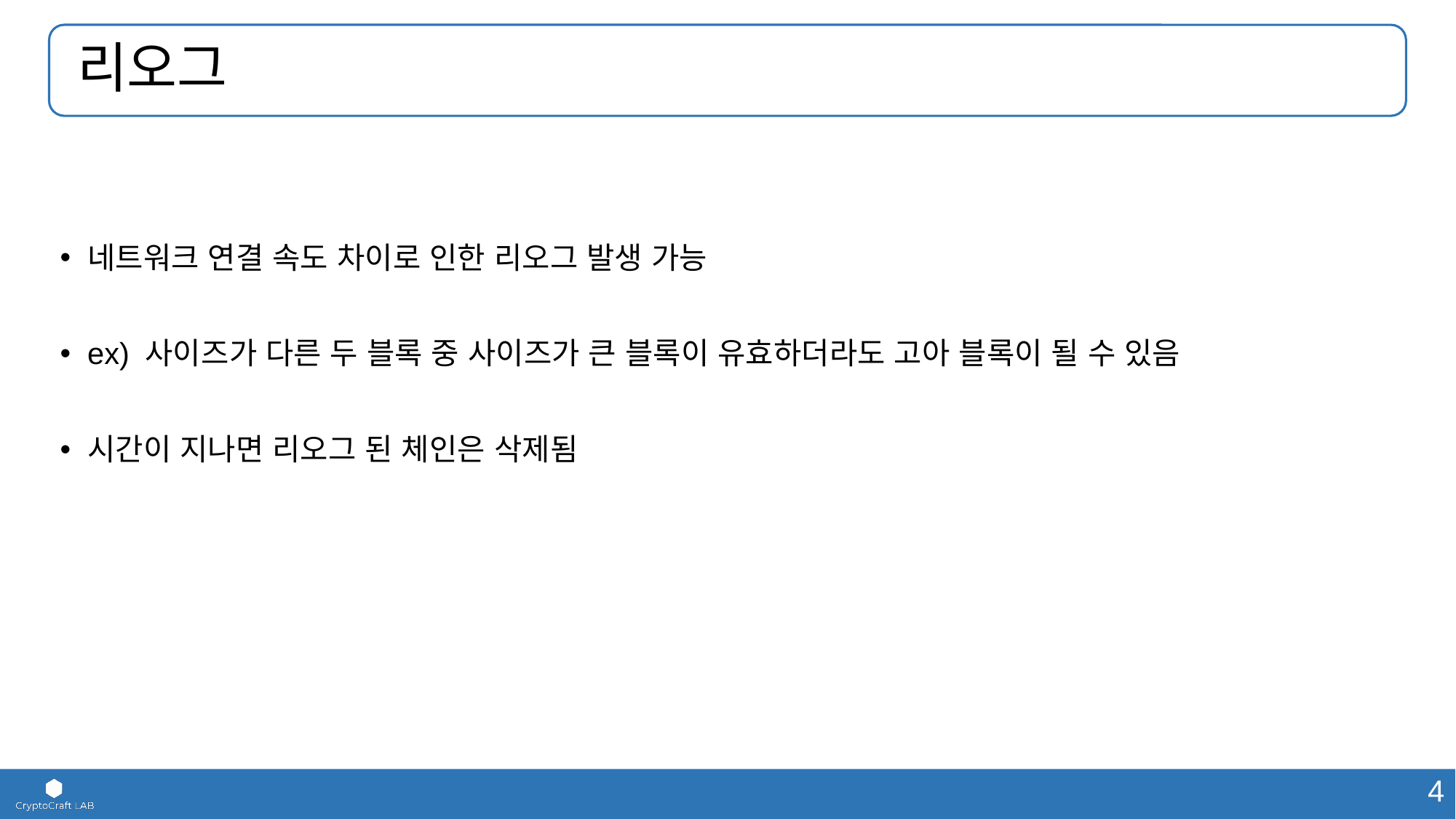

# 리오그

네트워크 연결 속도 차이로 인한 리오그 발생 가능

ex) 사이즈가 다른 두 블록 중 사이즈가 큰 블록이 유효하더라도 고아 블록이 될 수 있음

시간이 지나면 리오그 된 체인은 삭제됨